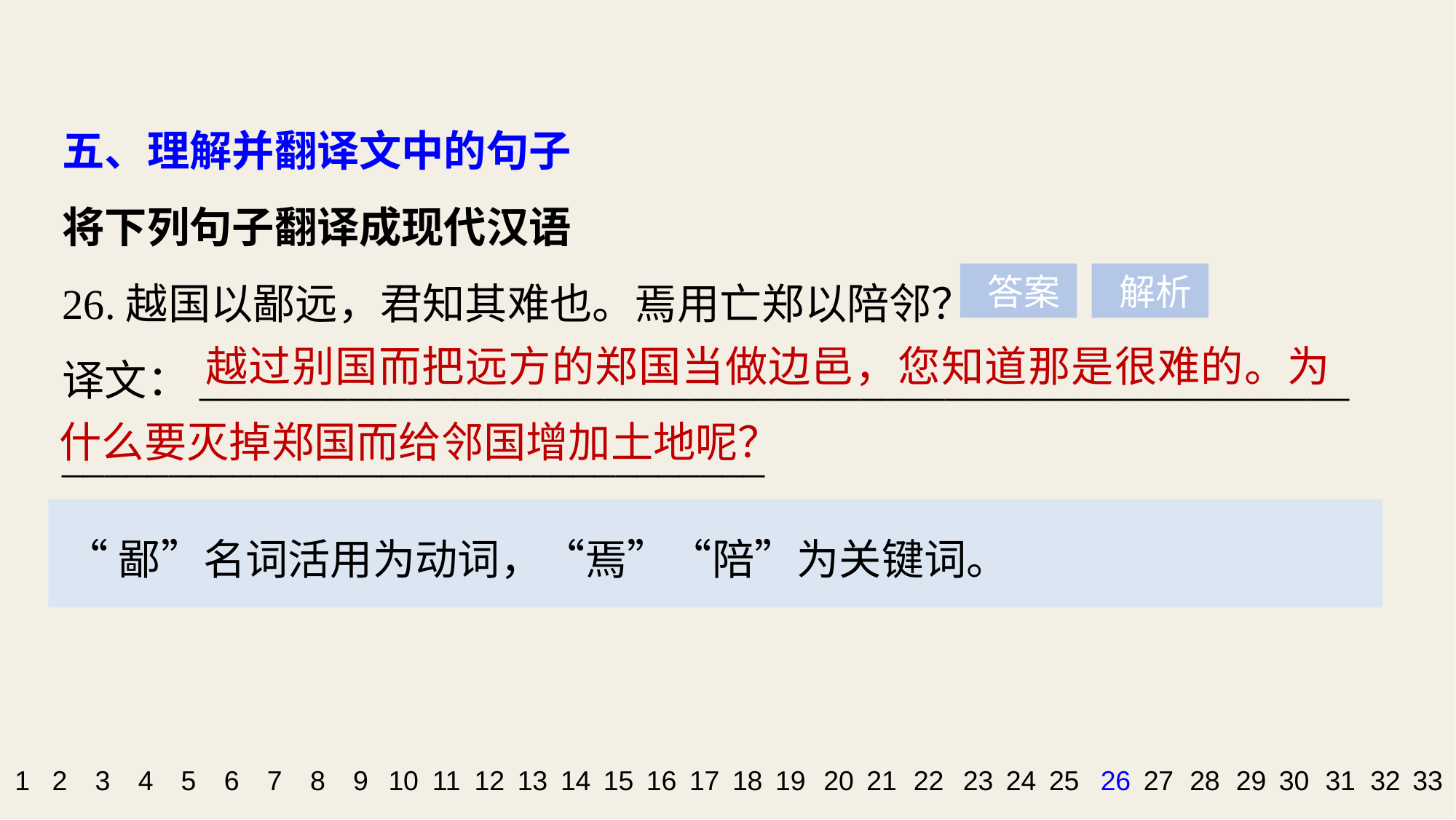

五、理解并翻译文中的句子
将下列句子翻译成现代汉语
26.越国以鄙远，君知其难也。焉用亡郑以陪邻？
译文：______________________________________________________
_________________________________
 答案
 解析
             越过别国而把远方的郑国当做边邑，您知道那是很难的。为什么要灭掉郑国而给邻国增加土地呢？

“鄙”名词活用为动词，“焉”“陪”为关键词。
1
2
3
4
5
6
7
8
9
10
11
12
13
14
15
16
17
18
19
20
21
22
23
24
25
26
27
28
29
30
31
32
33